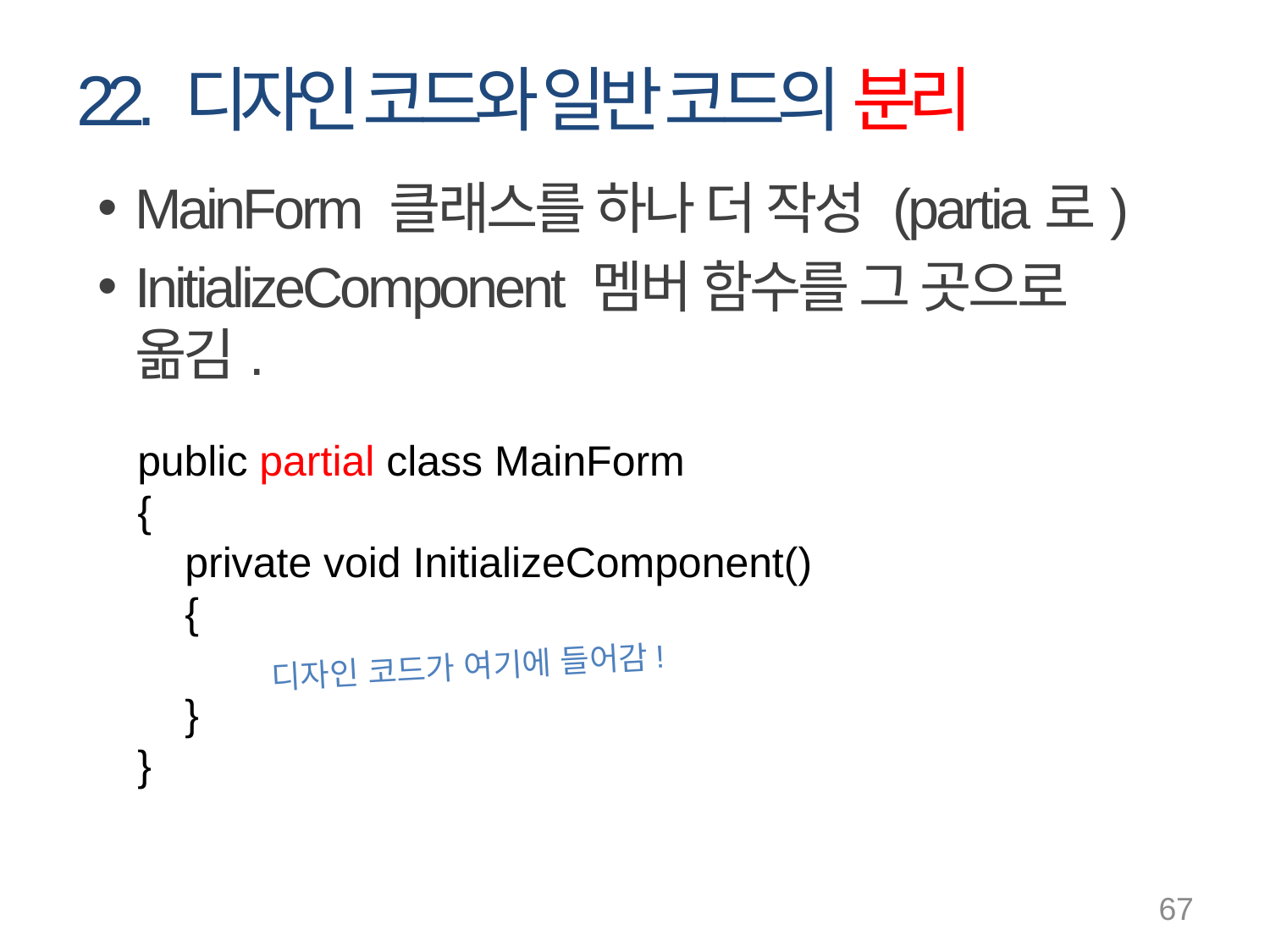

# 22. 디자인 코드와 일반 코드의 분리
MainForm 클래스를 하나 더 작성 (partia로)
InitializeComponent 멤버 함수를 그 곳으로 옮김.
public partial class MainForm
{
    private void InitializeComponent()
    {

    }
}

디자인 코드가 여기에 들어감!
67